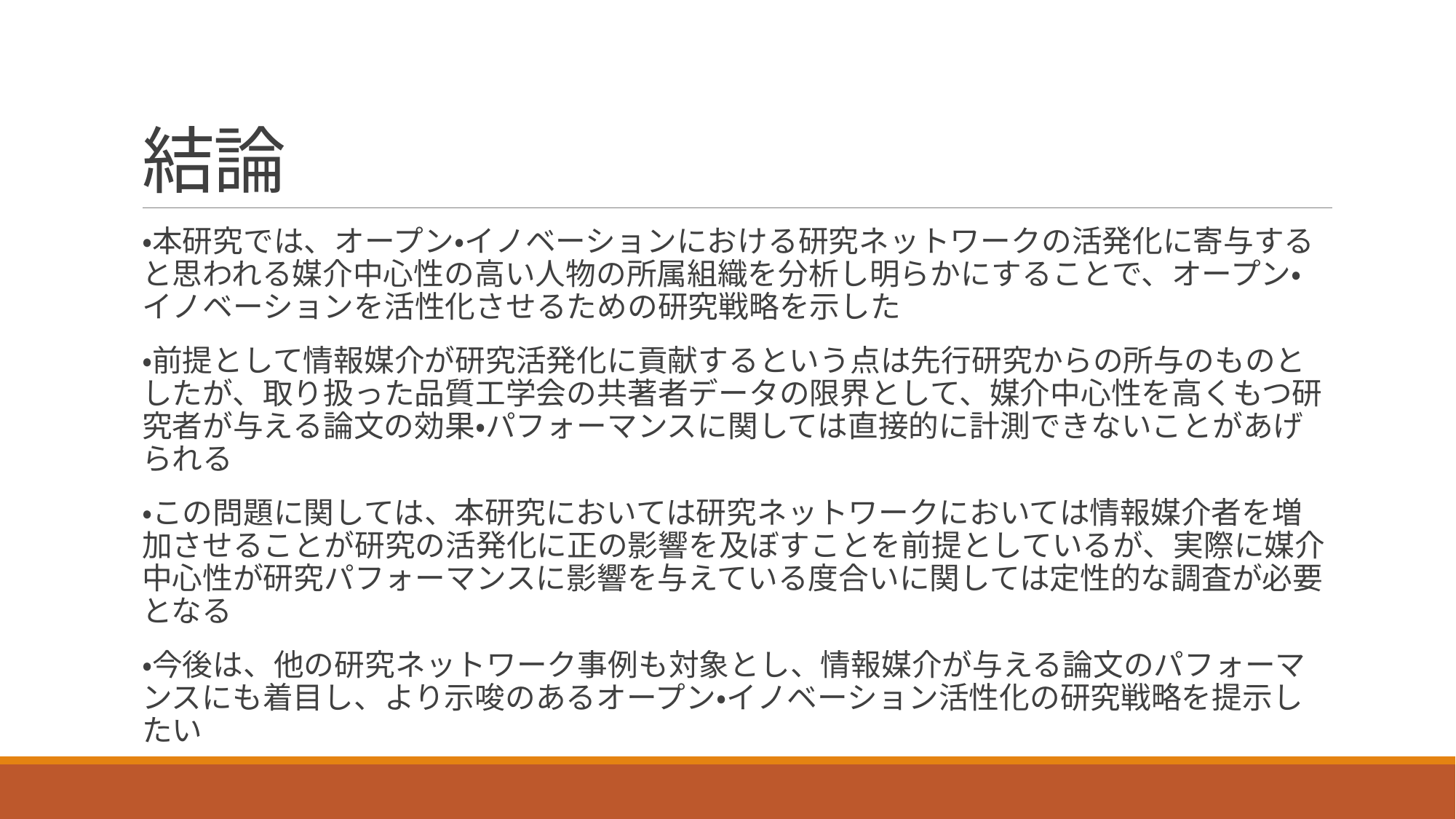

# 結論
・本研究では、オープン・イノベーションにおける研究ネットワークの活発化に寄与すると思われる媒介中心性の高い人物の所属組織を分析し明らかにすることで、オープン・イノベーションを活性化させるための研究戦略を示した
・前提として情報媒介が研究活発化に貢献するという点は先行研究からの所与のものとしたが、取り扱った品質工学会の共著者データの限界として、媒介中心性を高くもつ研究者が与える論文の効果・パフォーマンスに関しては直接的に計測できないことがあげられる
・この問題に関しては、本研究においては研究ネットワークにおいては情報媒介者を増加させることが研究の活発化に正の影響を及ぼすことを前提としているが、実際に媒介中心性が研究パフォーマンスに影響を与えている度合いに関しては定性的な調査が必要となる
・今後は、他の研究ネットワーク事例も対象とし、情報媒介が与える論文のパフォーマンスにも着目し、より示唆のあるオープン・イノベーション活性化の研究戦略を提示したい